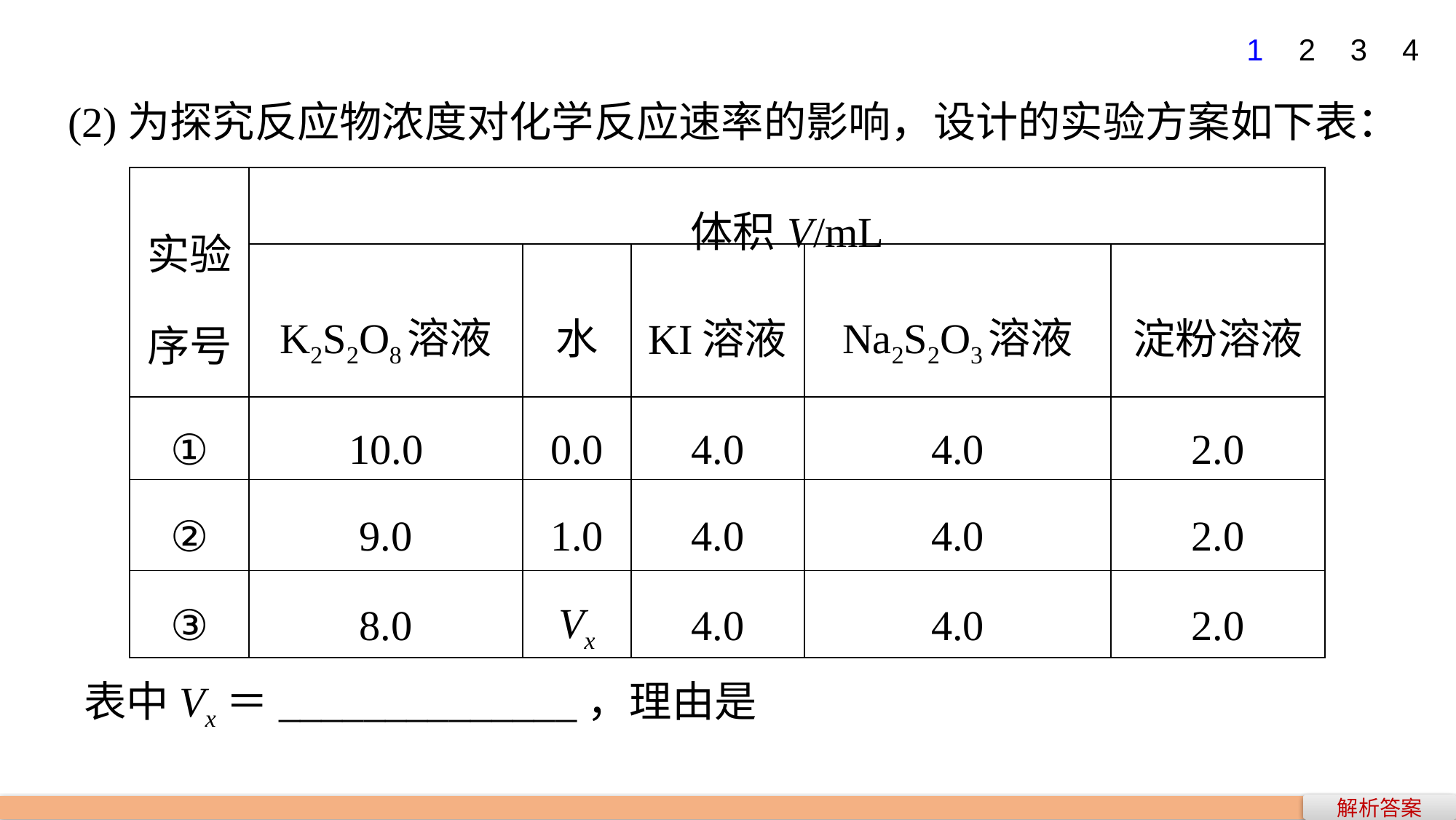

1
2
3
4
(2)为探究反应物浓度对化学反应速率的影响，设计的实验方案如下表：
| 实验 序号 | 体积V/mL |  |  |  |  |
| --- | --- | --- | --- | --- | --- |
|  | K2S2O8溶液 | 水 | KI溶液 | Na2S2O3溶液 | 淀粉溶液 |
| ① | 10.0 | 0.0 | 4.0 | 4.0 | 2.0 |
| ② | 9.0 | 1.0 | 4.0 | 4.0 | 2.0 |
| ③ | 8.0 | Vx | 4.0 | 4.0 | 2.0 |
表中Vx＝______________，理由是_____________________________
_______________________________________________。
解析答案